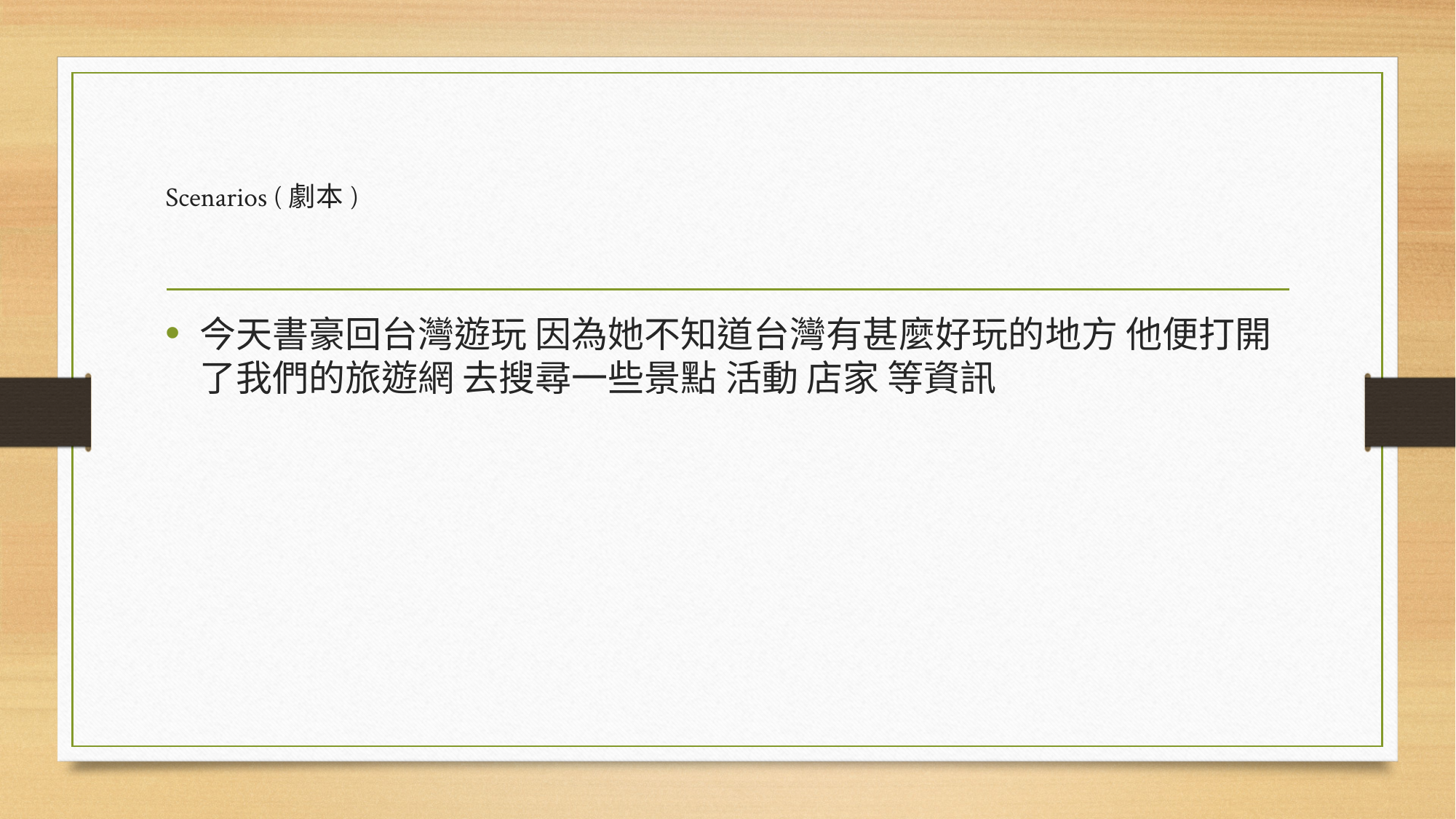

# Scenarios (劇本)
今天書豪回台灣遊玩 因為她不知道台灣有甚麼好玩的地方 他便打開了我們的旅遊網 去搜尋一些景點 活動 店家 等資訊